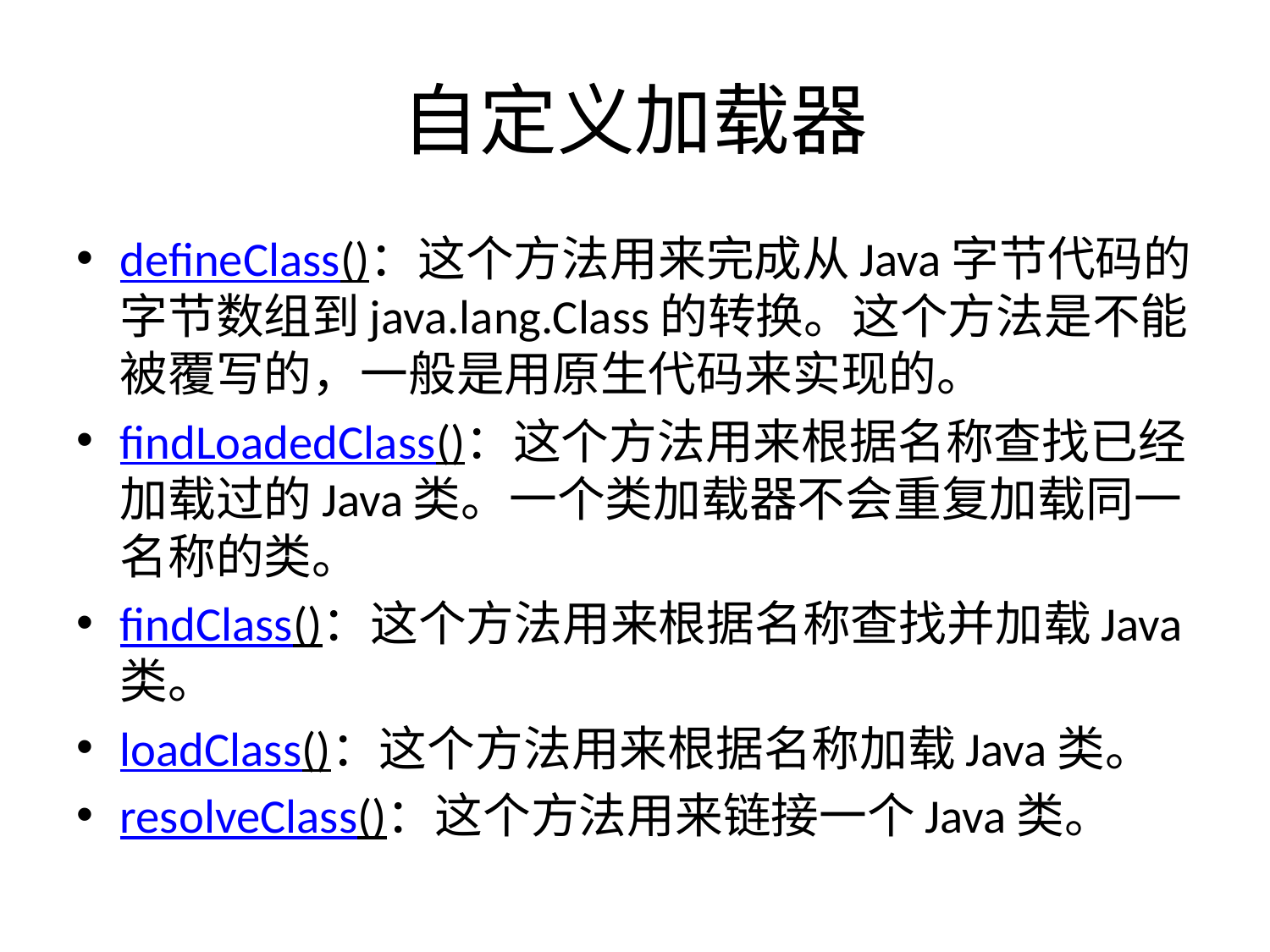

# 自定义加载器
defineClass()：这个方法用来完成从Java字节代码的字节数组到java.lang.Class的转换。这个方法是不能被覆写的，一般是用原生代码来实现的。
findLoadedClass()：这个方法用来根据名称查找已经加载过的Java类。一个类加载器不会重复加载同一名称的类。
findClass()：这个方法用来根据名称查找并加载Java类。
loadClass()：这个方法用来根据名称加载Java类。
resolveClass()：这个方法用来链接一个Java类。